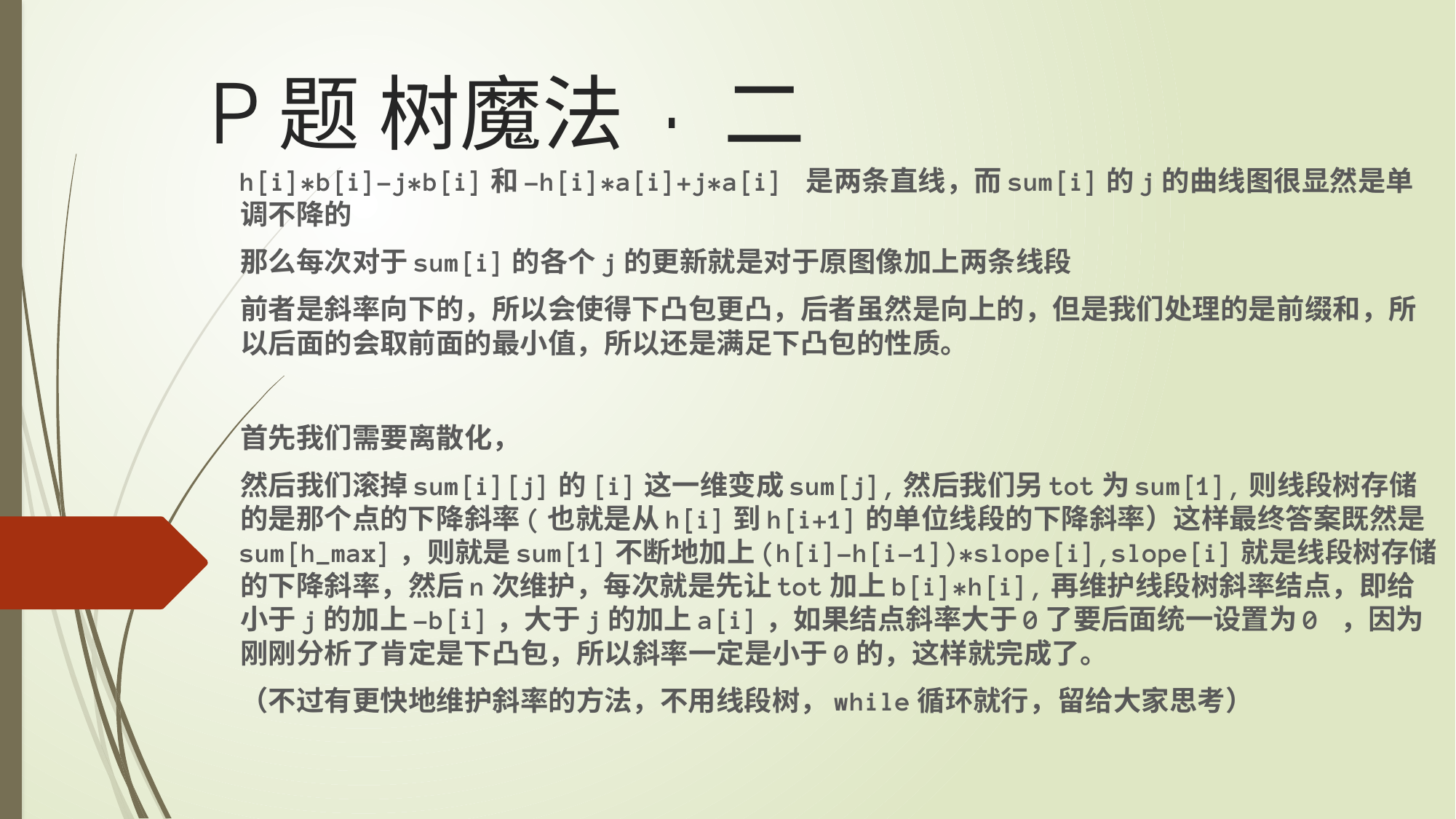

# P题 树魔法 · 二
h[i]*b[i]-j*b[i]和-h[i]*a[i]+j*a[i] 是两条直线，而sum[i]的j的曲线图很显然是单调不降的
那么每次对于sum[i]的各个j的更新就是对于原图像加上两条线段
前者是斜率向下的，所以会使得下凸包更凸，后者虽然是向上的，但是我们处理的是前缀和，所以后面的会取前面的最小值，所以还是满足下凸包的性质。

首先我们需要离散化，
然后我们滚掉sum[i][j]的[i]这一维变成sum[j],然后我们另tot为sum[1],则线段树存储的是那个点的下降斜率(也就是从h[i]到h[i+1]的单位线段的下降斜率）这样最终答案既然是sum[h_max]，则就是sum[1]不断地加上(h[i]-h[i-1])*slope[i],slope[i]就是线段树存储的下降斜率，然后n次维护，每次就是先让tot加上b[i]*h[i],再维护线段树斜率结点，即给小于j的加上-b[i]，大于j的加上a[i]，如果结点斜率大于0了要后面统一设置为0 ，因为刚刚分析了肯定是下凸包，所以斜率一定是小于0的，这样就完成了。
（不过有更快地维护斜率的方法，不用线段树，while循环就行，留给大家思考）